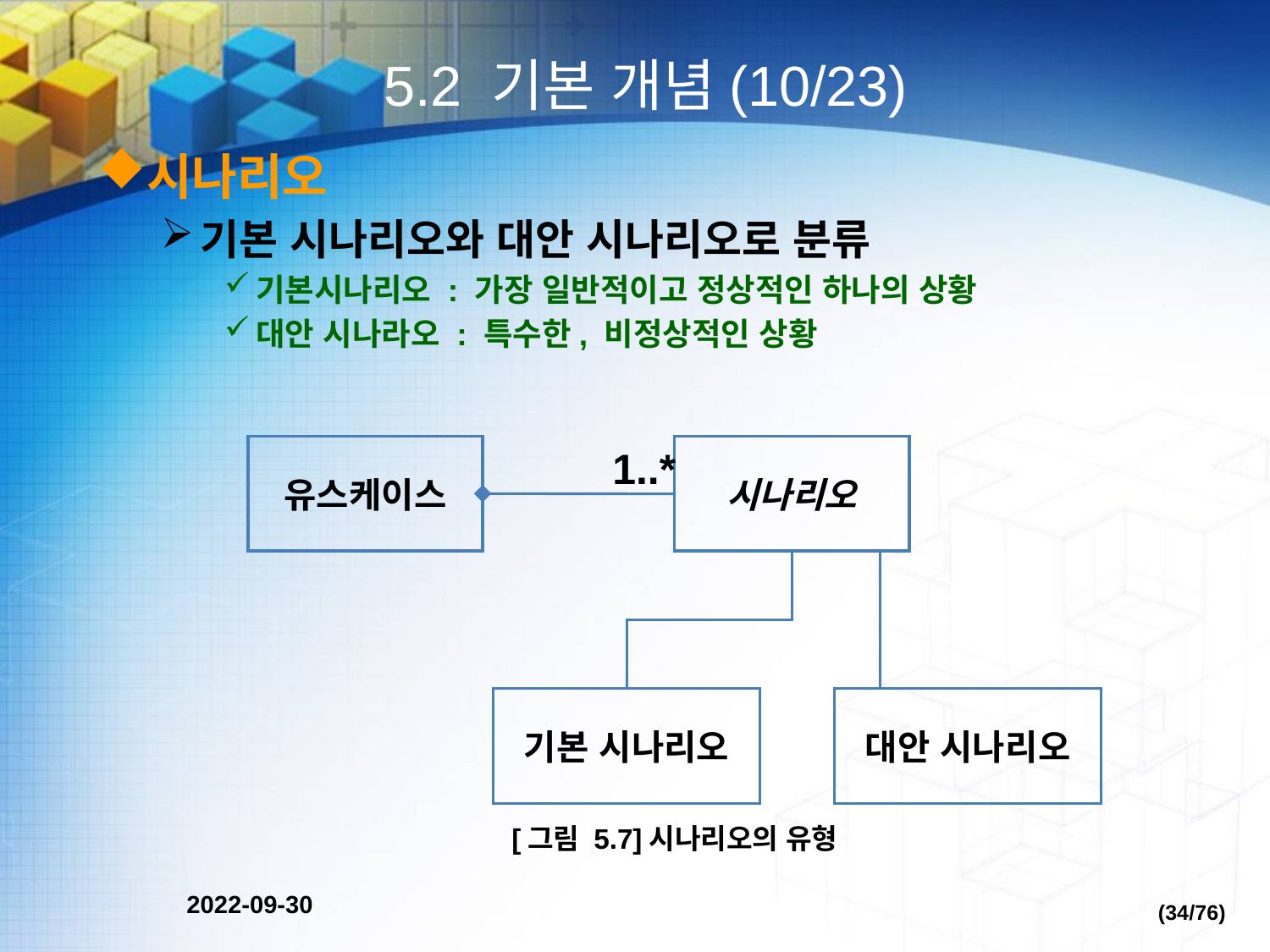

# 5.2 기본 개념(10/23)
시나리오
기본 시나리오와 대안 시나리오로 분류
기본시나리오 : 가장 일반적이고 정상적인 하나의 상황
대안 시나라오 : 특수한, 비정상적인 상황
유스케이스
1..*
시나리오
기본 시나리오
대안 시나리오
[그림 5.7]시나리오의 유형
(34/76)
2022-09-30